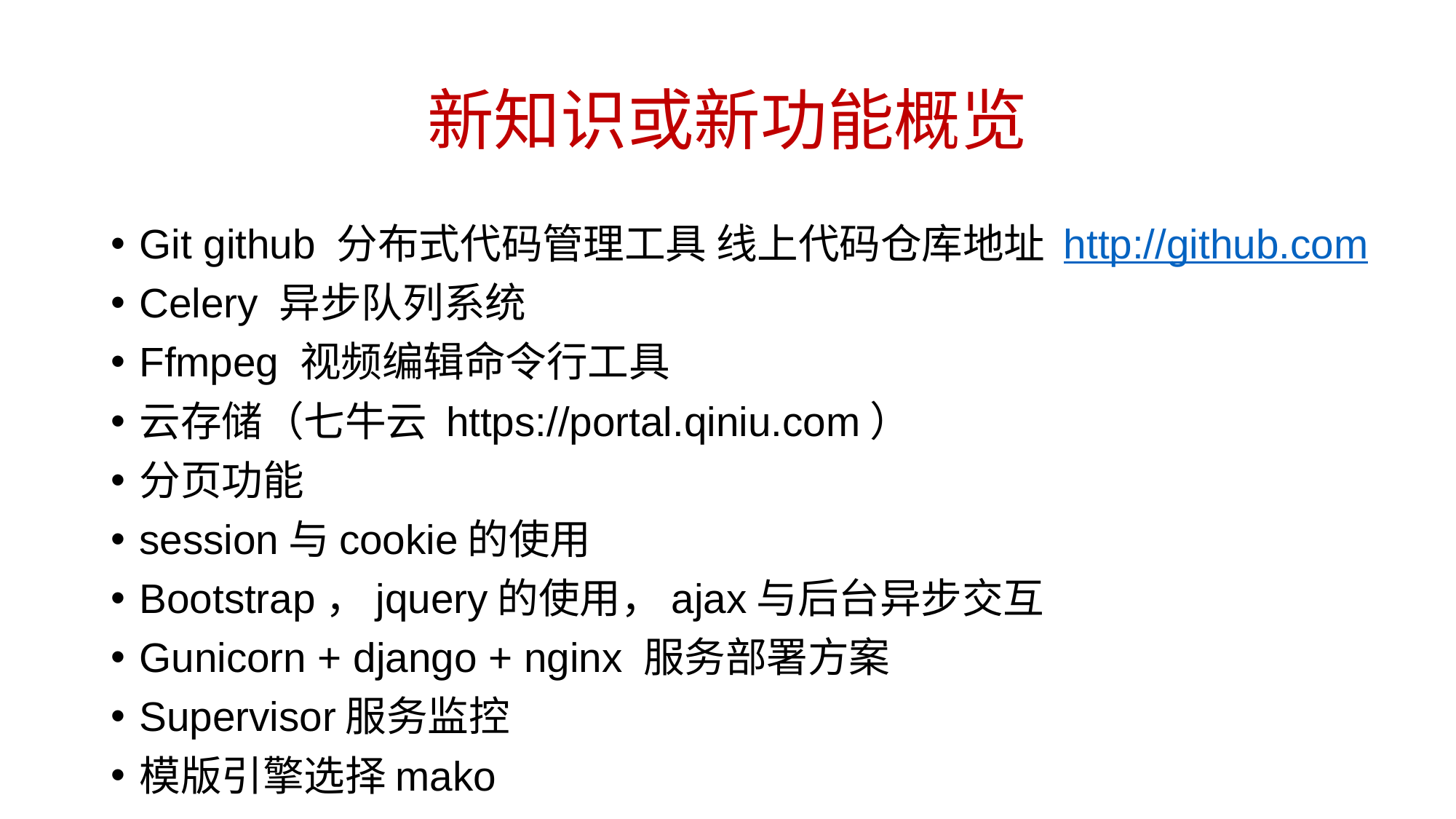

# 新知识或新功能概览
Git github 分布式代码管理工具 线上代码仓库地址 http://github.com
Celery 异步队列系统
Ffmpeg 视频编辑命令行工具
云存储（七牛云 https://portal.qiniu.com）
分页功能
session与cookie的使用
Bootstrap，jquery的使用，ajax与后台异步交互
Gunicorn + django + nginx 服务部署方案
Supervisor服务监控
模版引擎选择mako